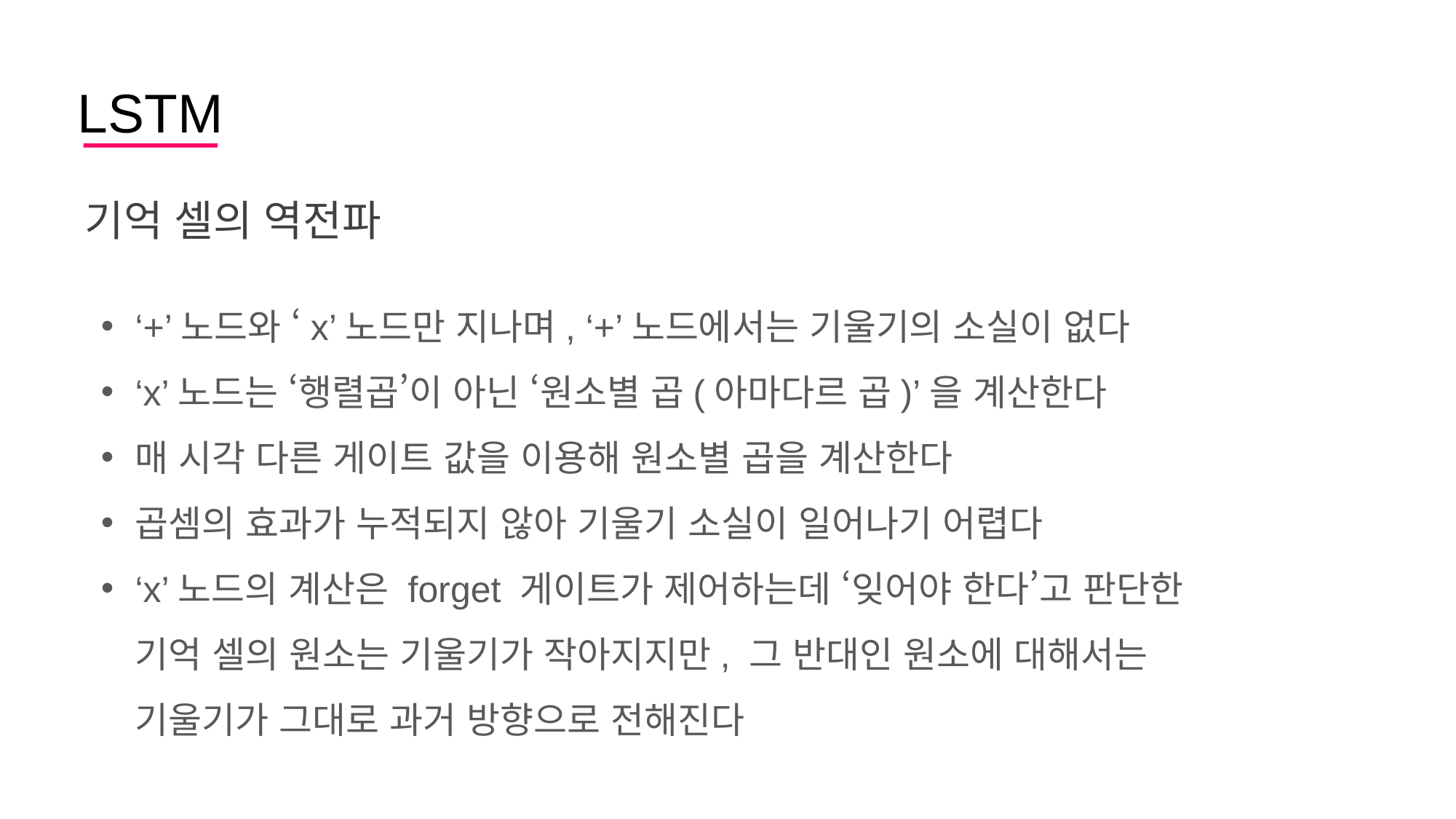

LSTM

기억 셀의 역전파
‘+’노드와 ‘x’노드만 지나며, ‘+’노드에서는 기울기의 소실이 없다
‘x’노드는 ‘행렬곱’이 아닌 ‘원소별 곱(아마다르 곱)’을 계산한다
매 시각 다른 게이트 값을 이용해 원소별 곱을 계산한다
곱셈의 효과가 누적되지 않아 기울기 소실이 일어나기 어렵다
‘x’노드의 계산은 forget 게이트가 제어하는데 ‘잊어야 한다’고 판단한
기억 셀의 원소는 기울기가 작아지지만, 그 반대인 원소에 대해서는
기울기가 그대로 과거 방향으로 전해진다